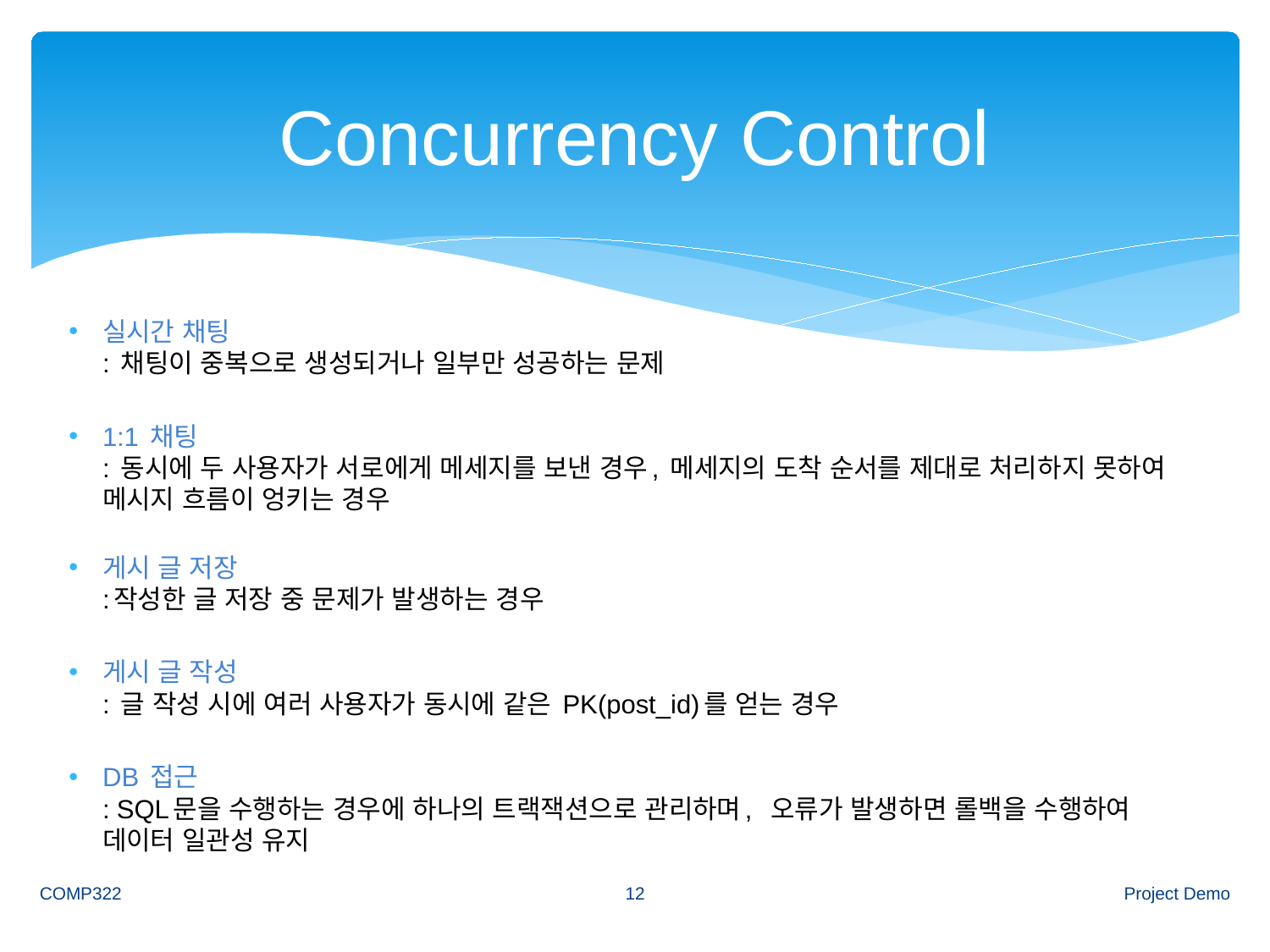

# Concurrency Control
실시간 채팅
: 채팅이 중복으로 생성되거나 일부만 성공하는 문제

1:1 채팅 
: 동시에 두 사용자가 서로에게 메세지를 보낸 경우, 메세지의 도착 순서를 제대로 처리하지 못하여 메시지 흐름이 엉키는 경우
게시 글 저장
:작성한 글 저장 중 문제가 발생하는 경우

게시 글 작성 
: 글 작성 시에 여러 사용자가 동시에 같은 PK(post_id)를 얻는 경우

DB 접근
: SQL문을 수행하는 경우에 하나의 트랙잭션으로 관리하며,  오류가 발생하면 롤백을 수행하여 데이터 일관성 유지

12
COMP322
Project Demo